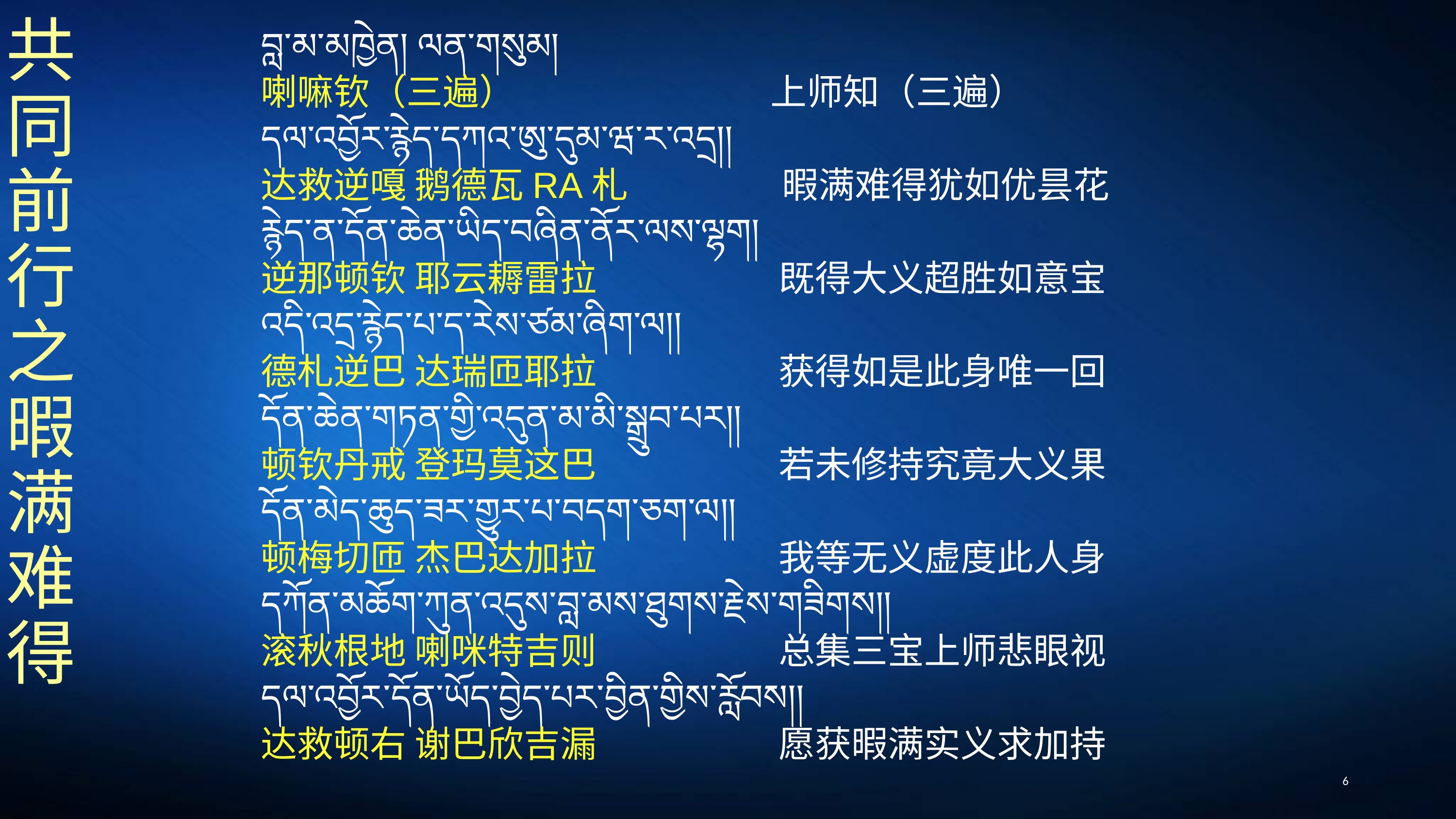

# 共同前行之   暇满难得
བླ་མ་མཁྱེན། ལན་གསུམ།
喇嘛钦（三遍）　　　　　　　上师知（三遍）
དལ་འབྱོར་རྙེད་དཀའ་ཨུ་དུམ་ཝ་ར་འདྲ།།
达救逆嘎 鹅德瓦RA札　　　　 暇满难得犹如优昙花
རྙེད་ན་དོན་ཆེན་ཡིད་བཞིན་ནོར་ལས་ལྷག།
逆那顿钦 耶云耨雷拉　　　　　既得大义超胜如意宝
འདི་འདྲ་རྙེད་པ་ད་རེས་ཙམ་ཞིག་ལ།།
德札逆巴 达瑞匝耶拉　　　　　获得如是此身唯一回
དོན་ཆེན་གཏན་གྱི་འདུན་མ་མི་སྒྲུབ་པར།།
顿钦丹戒 登玛莫这巴　　　　　若未修持究竟大义果
དོན་མེད་ཆུད་ཟར་གྱུར་པ་བདག་ཅག་ལ།།
顿梅切匝 杰巴达加拉　　　　　我等无义虚度此人身
དཀོན་མཆོག་ཀུན་འདུས་བླ་མས་ཐུགས་རྗེས་གཟིགས།།
滚秋根地 喇咪特吉则　　　　　总集三宝上师悲眼视
དལ་འབྱོར་དོན་ཡོད་བྱེད་པར་བྱིན་གྱིས་རློབས།།
达救顿右 谢巴欣吉漏　　　　　愿获暇满实义求加持
6